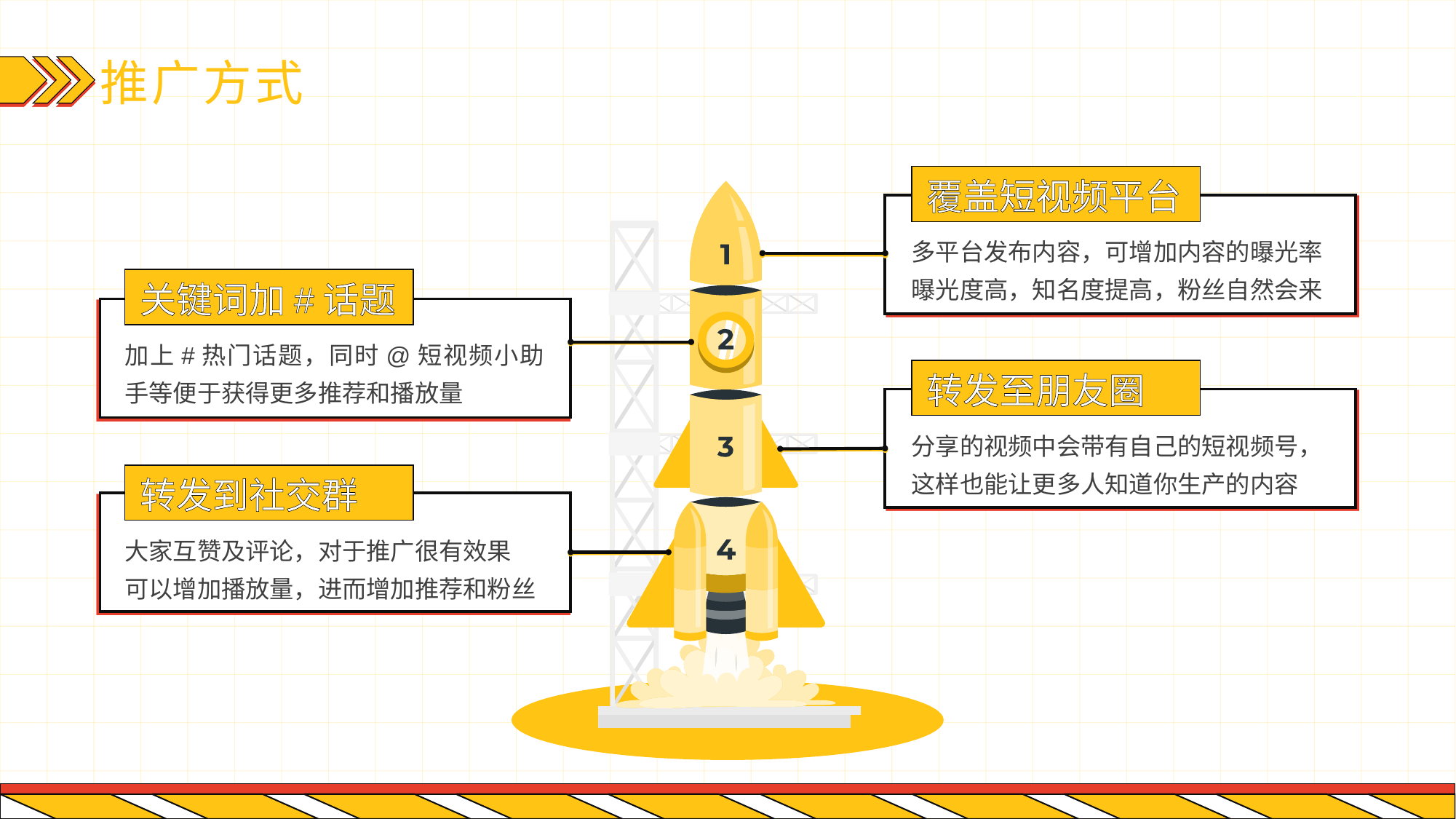

# 推广方式

覆盖短视频平台

多平台发布内容，可增加内容的曝光率
曝光度高，知名度提高，粉丝自然会来

关键词加#话题
加上#热门话题，同时@短视频小助手等便于获得更多推荐和播放量

转发至朋友圈
分享的视频中会带有自己的短视频号，
这样也能让更多人知道你生产的内容

转发到社交群
大家互赞及评论，对于推广很有效果
可以增加播放量，进而增加推荐和粉丝